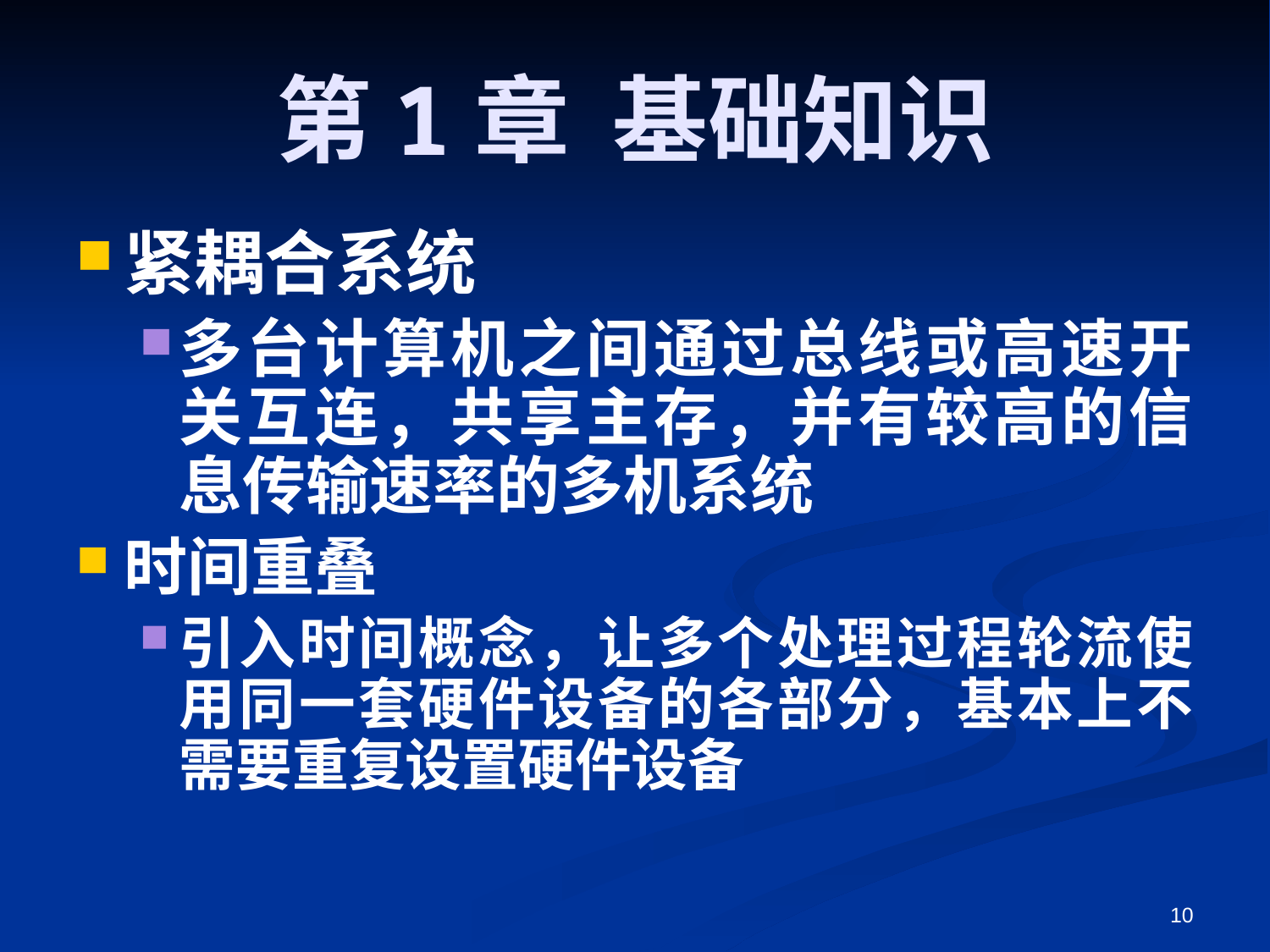

# 第1章  基础知识
紧耦合系统
多台计算机之间通过总线或高速开关互连，共享主存，并有较高的信息传输速率的多机系统
时间重叠
引入时间概念，让多个处理过程轮流使用同一套硬件设备的各部分，基本上不需要重复设置硬件设备
10